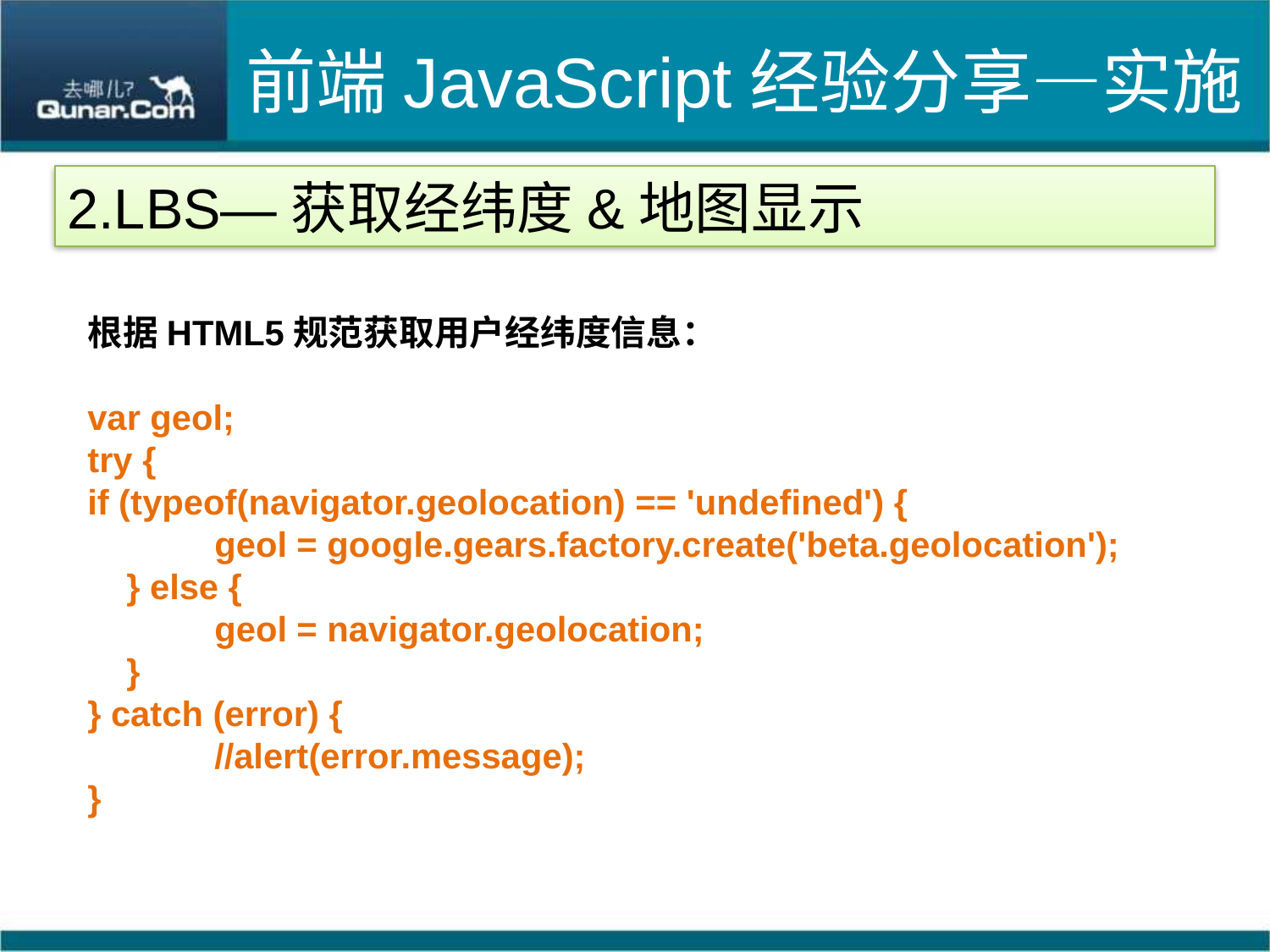

# 前端JavaScript经验分享—实施
2.LBS—获取经纬度&地图显示

根据HTML5规范获取用户经纬度信息：

var geol;
try {
if (typeof(navigator.geolocation) == 'undefined') {
	geol = google.gears.factory.create('beta.geolocation');
    } else {
   	geol = navigator.geolocation;
    }
} catch (error) {
	//alert(error.message);
}